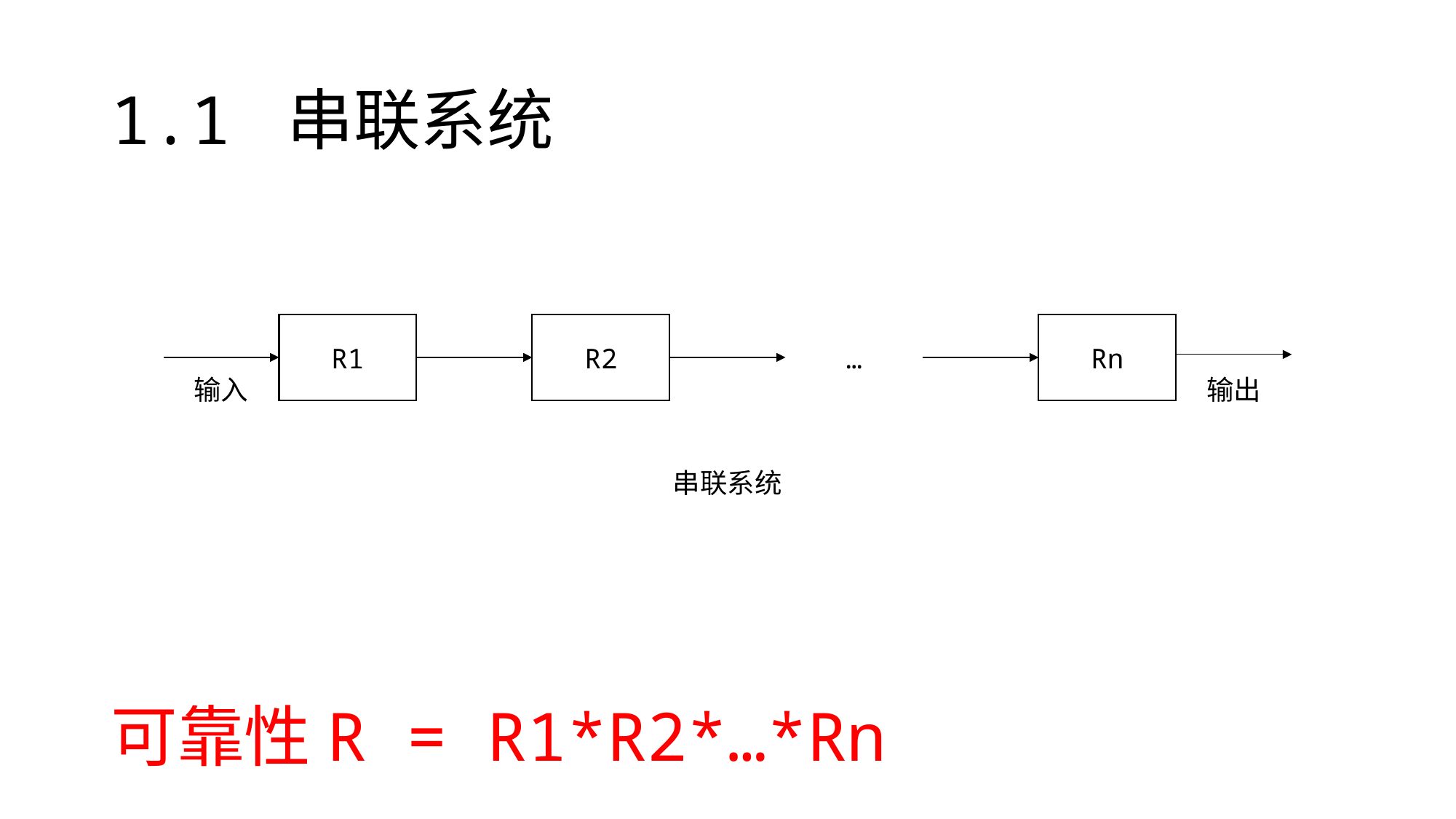

# 1.1 串联系统
R1
R2
…
Rn
输入
输出
串联系统
可靠性R = R1*R2*…*Rn